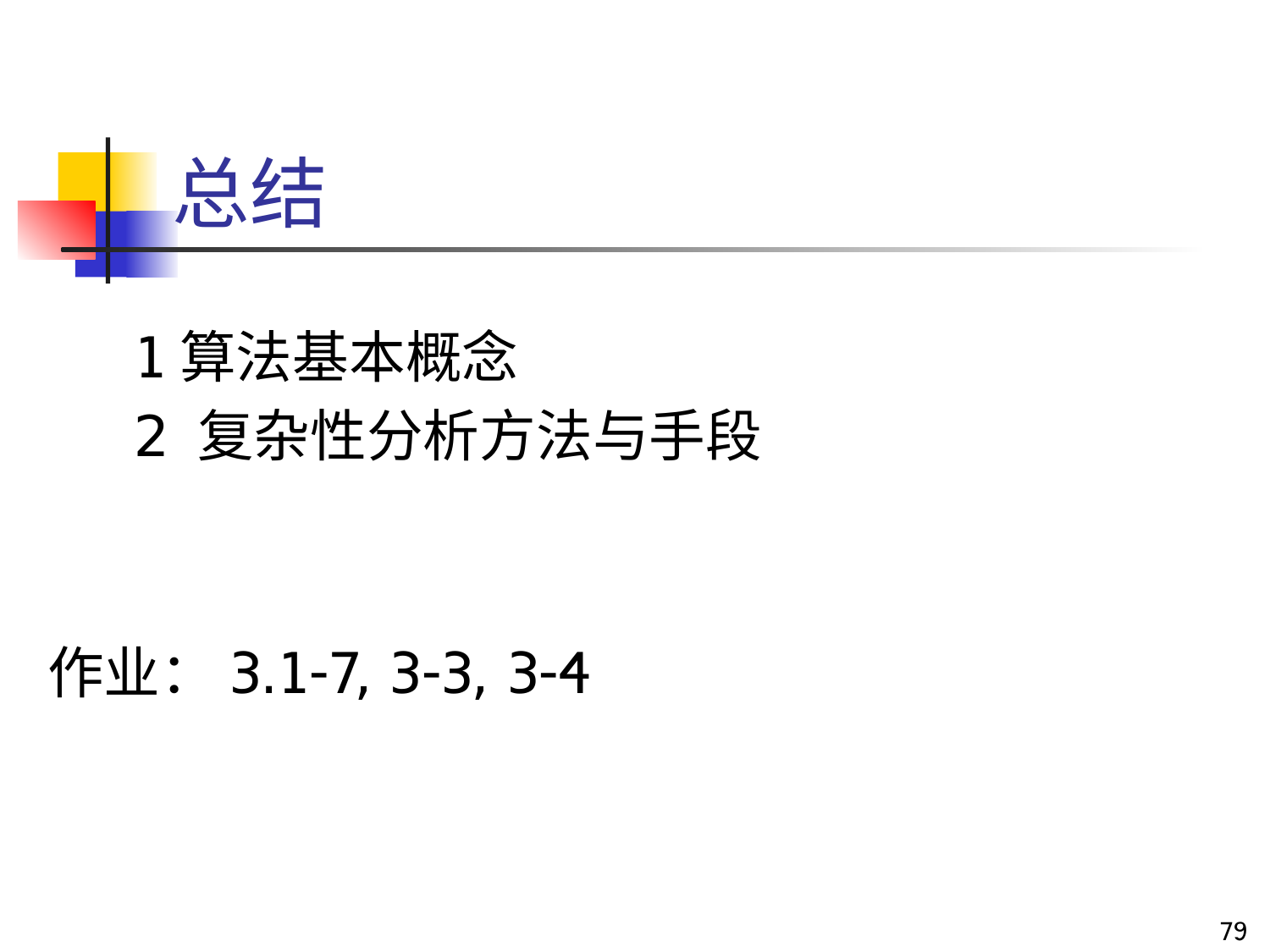

# 总结
     1算法基本概念
     2 复杂性分析方法与手段

作业：3.1-7, 3-3, 3-4
79